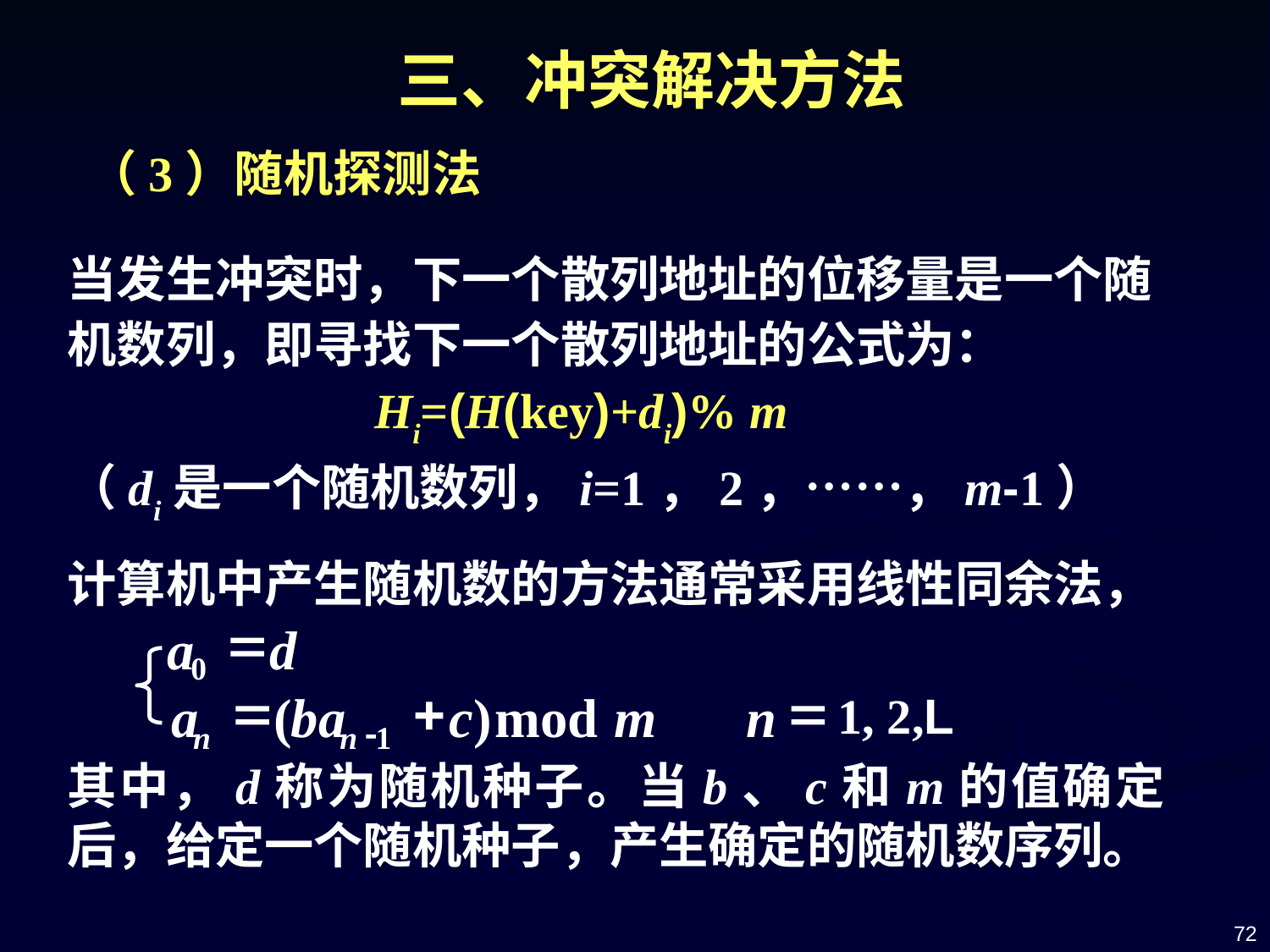

三、冲突解决方法
（3）随机探测法
当发生冲突时，下一个散列地址的位移量是一个随机数列，即寻找下一个散列地址的公式为：
                         Hi=(H(key)+di)% m
（di是一个随机数列，i=1，2，……，m-1）
计算机中产生随机数的方法通常采用线性同余法，

其中，d称为随机种子。当b、c和m的值确定后，给定一个随机种子，产生确定的随机数序列。
=
a
d
0

=
+
=
a
(
ba
c
)
mod
m
n
1, 2,L
−
n
n
1
72